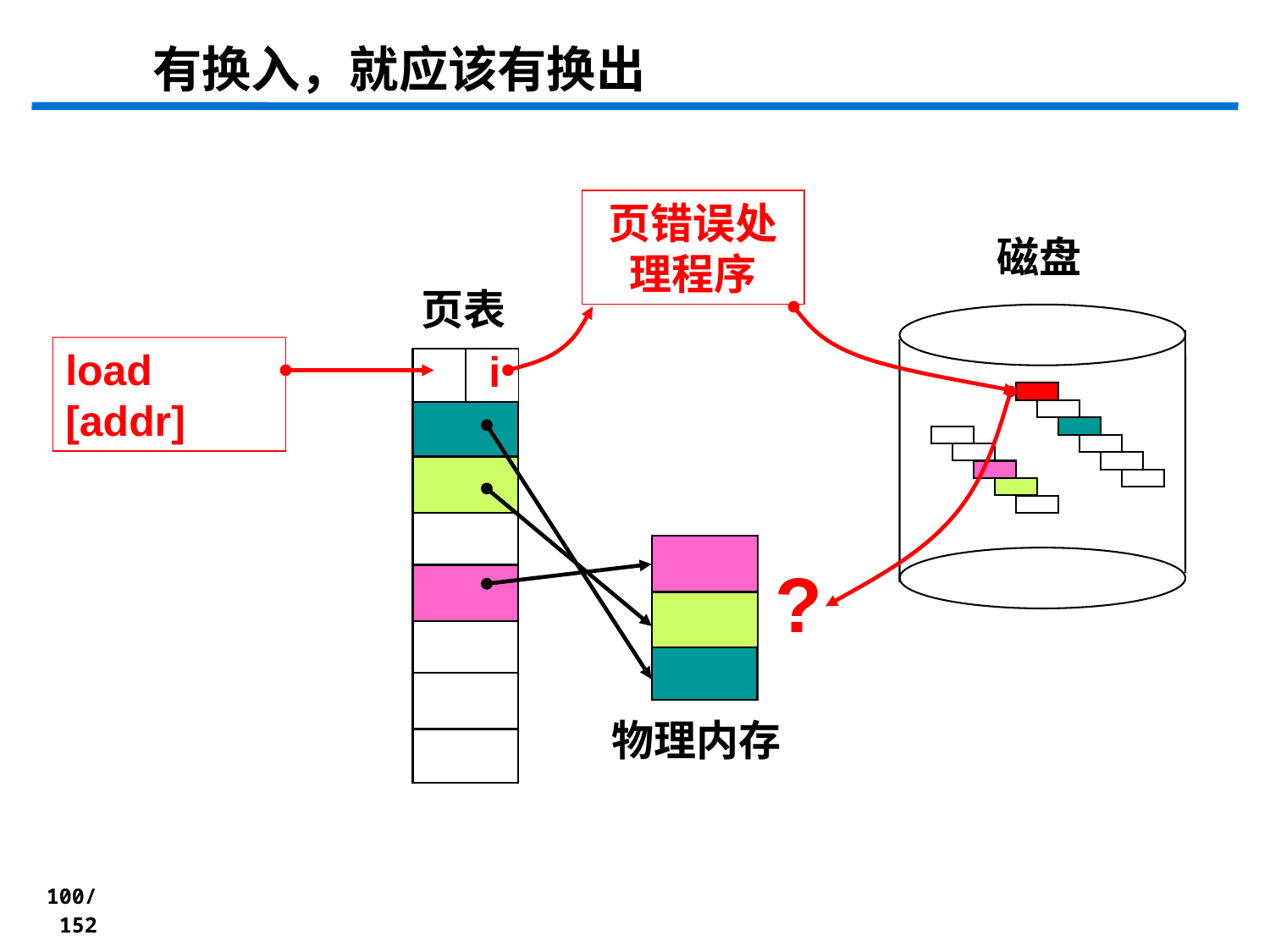

# 有换入，就应该有换出
页错误处理程序
磁盘
页表

物理内存

load [addr]
i

?